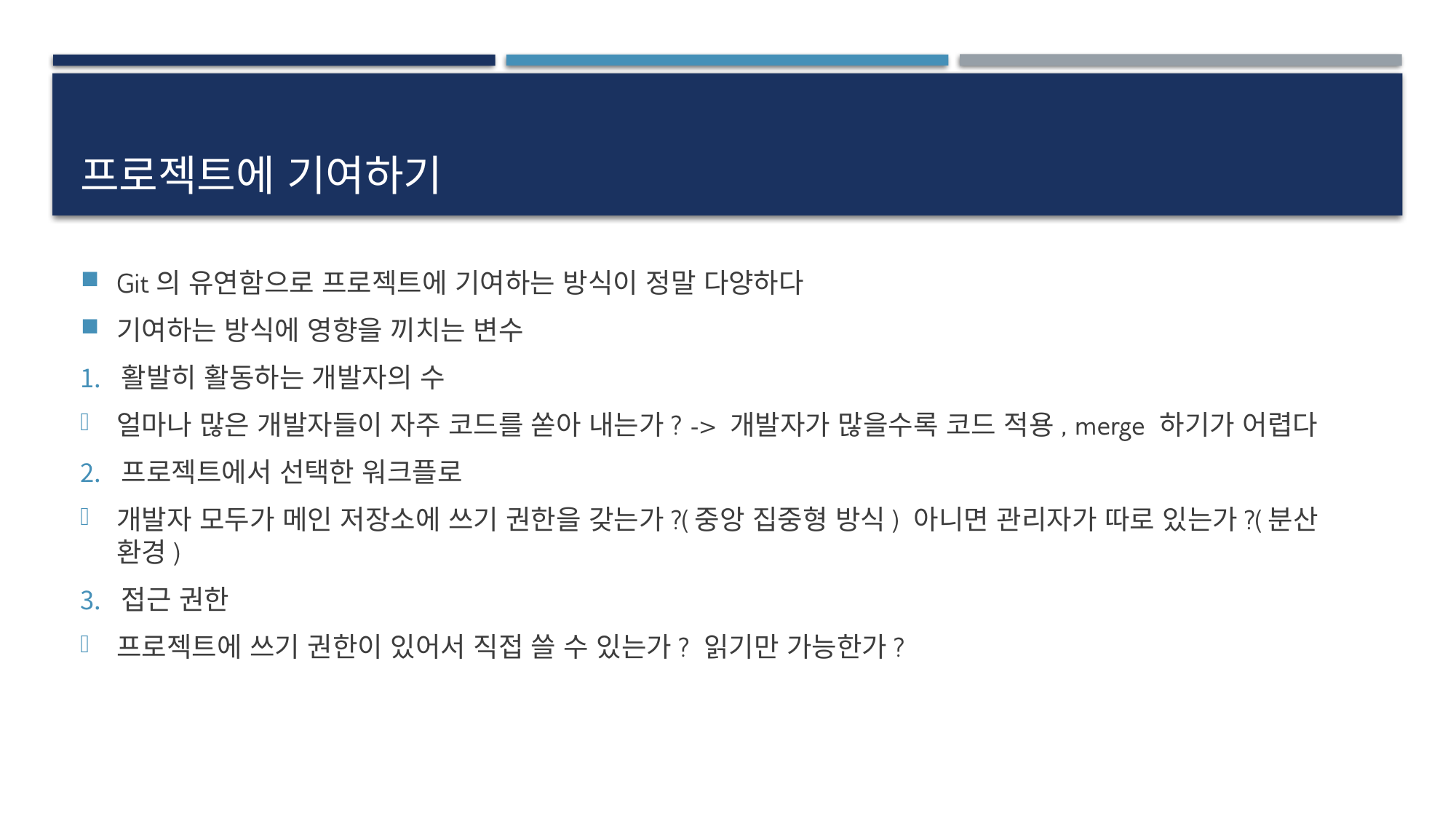

# 프로젝트에 기여하기
Git의 유연함으로 프로젝트에 기여하는 방식이 정말 다양하다
기여하는 방식에 영향을 끼치는 변수
활발히 활동하는 개발자의 수
얼마나 많은 개발자들이 자주 코드를 쏟아 내는가? -> 개발자가 많을수록 코드 적용, merge 하기가 어렵다
프로젝트에서 선택한 워크플로
개발자 모두가 메인 저장소에 쓰기 권한을 갖는가?(중앙 집중형 방식) 아니면 관리자가 따로 있는가?(분산 환경)
접근 권한
프로젝트에 쓰기 권한이 있어서 직접 쓸 수 있는가? 읽기만 가능한가?